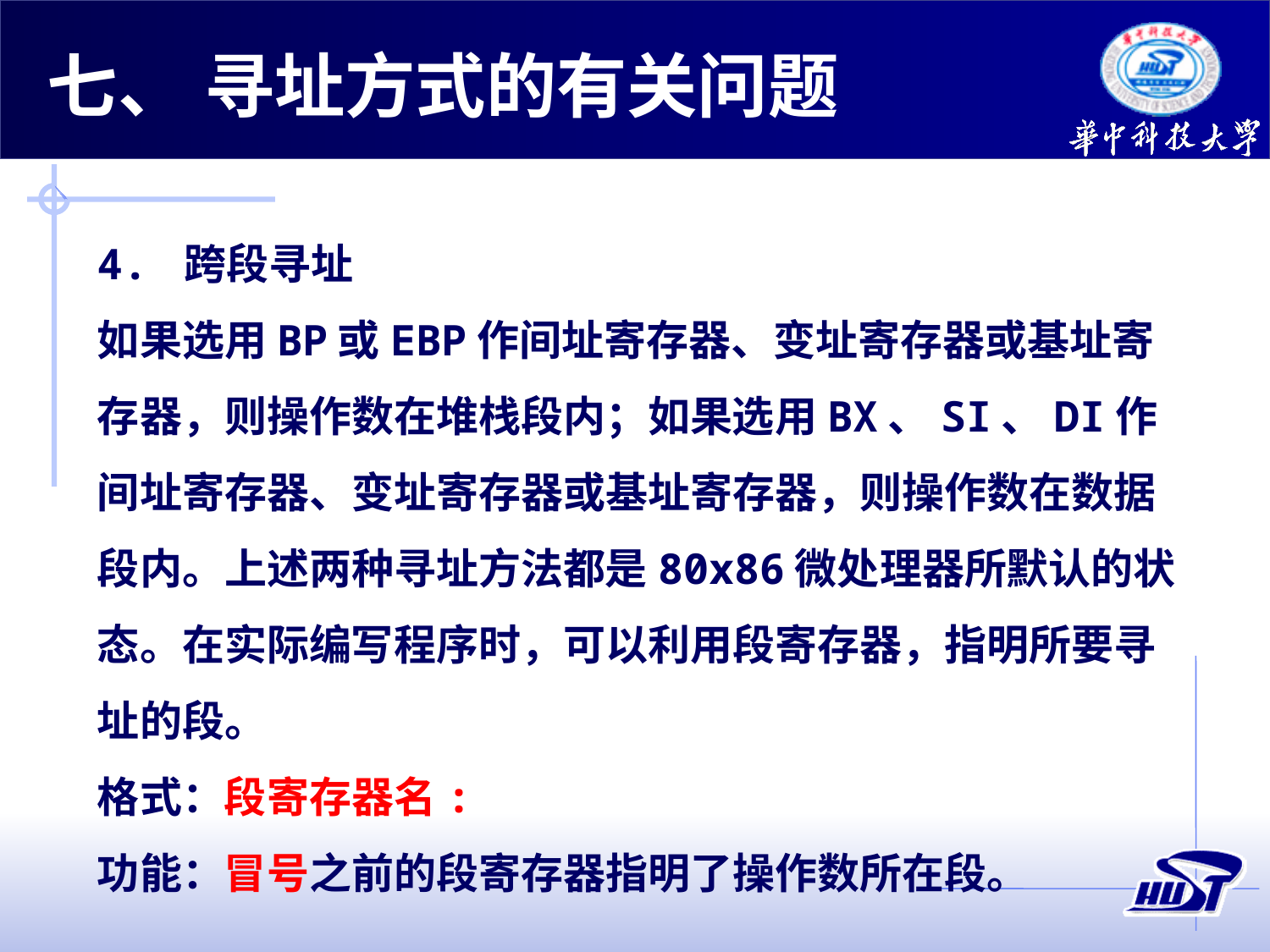

七、 寻址方式的有关问题
4. 跨段寻址
如果选用BP或EBP作间址寄存器、变址寄存器或基址寄存器，则操作数在堆栈段内；如果选用BX、SI、DI作间址寄存器、变址寄存器或基址寄存器，则操作数在数据段内。上述两种寻址方法都是80x86微处理器所默认的状态。在实际编写程序时，可以利用段寄存器，指明所要寻址的段。
格式：段寄存器名:
功能：冒号之前的段寄存器指明了操作数所在段。